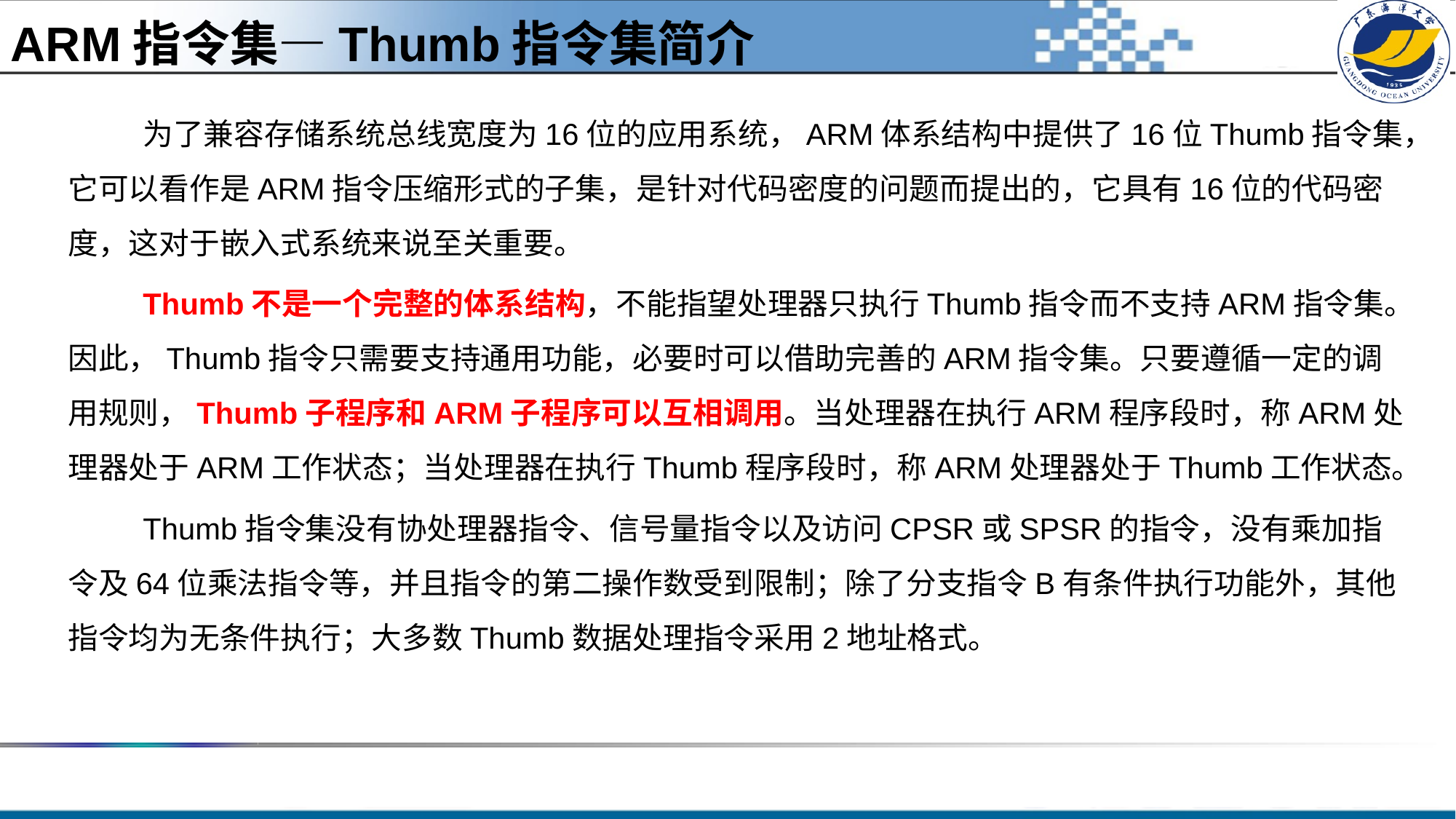

ARM指令集—Thumb指令集简介
为了兼容存储系统总线宽度为16位的应用系统，ARM体系结构中提供了16位Thumb指令集，它可以看作是ARM指令压缩形式的子集，是针对代码密度的问题而提出的，它具有16位的代码密度，这对于嵌入式系统来说至关重要。
Thumb不是一个完整的体系结构，不能指望处理器只执行Thumb指令而不支持ARM指令集。因此，Thumb指令只需要支持通用功能，必要时可以借助完善的ARM指令集。只要遵循一定的调用规则，Thumb子程序和ARM子程序可以互相调用。当处理器在执行ARM程序段时，称ARM处理器处于ARM工作状态；当处理器在执行Thumb程序段时，称ARM处理器处于Thumb工作状态。
Thumb指令集没有协处理器指令、信号量指令以及访问CPSR或SPSR的指令，没有乘加指令及64位乘法指令等，并且指令的第二操作数受到限制；除了分支指令B有条件执行功能外，其他指令均为无条件执行；大多数Thumb数据处理指令采用2地址格式。
98